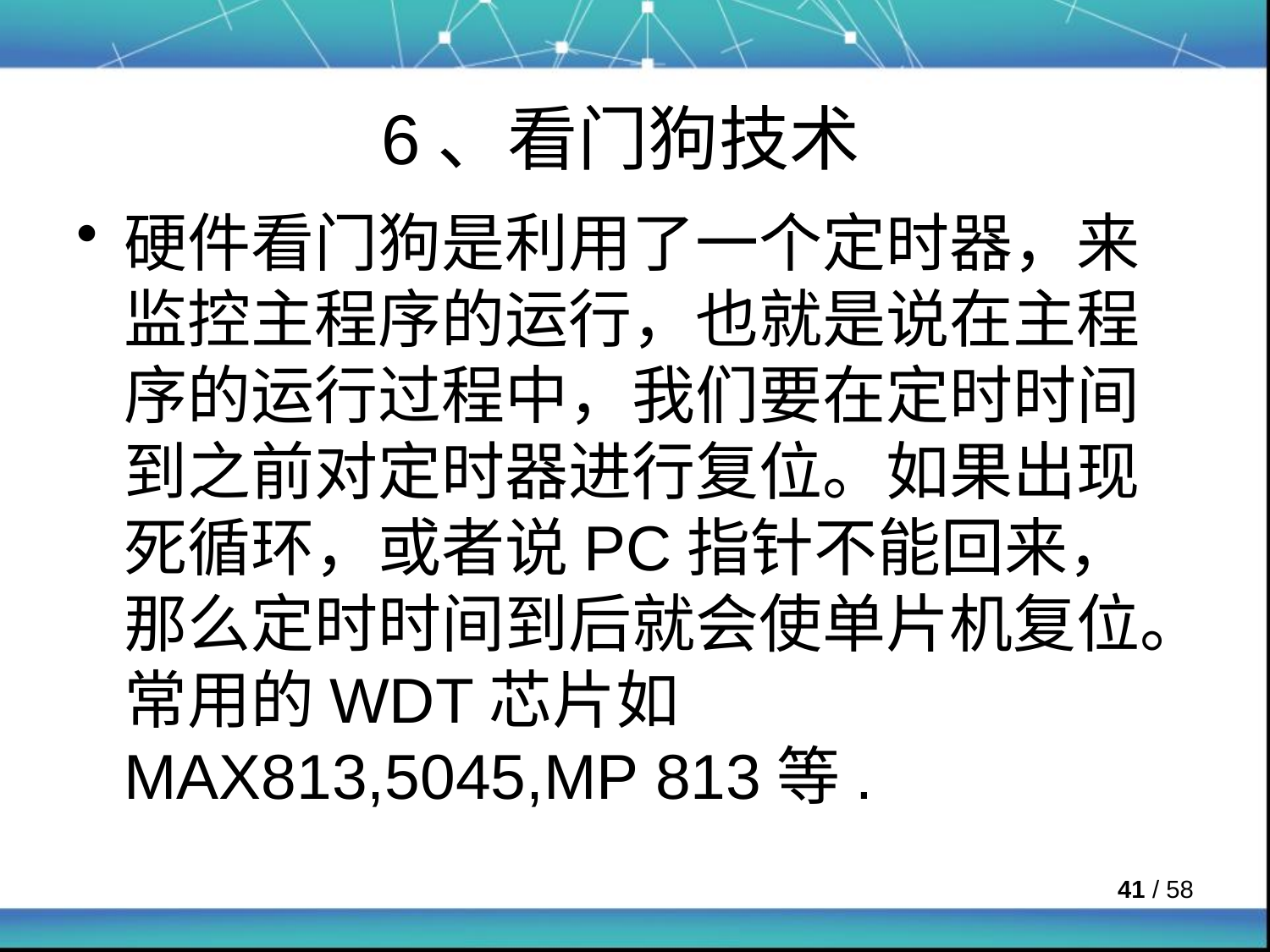

# 6、看门狗技术
硬件看门狗是利用了一个定时器，来监控主程序的运行，也就是说在主程序的运行过程中，我们要在定时时间到之前对定时器进行复位。如果出现死循环，或者说PC指针不能回来，那么定时时间到后就会使单片机复位。常用的WDT芯片如MAX813,5045,MP 813等.
41 / 58